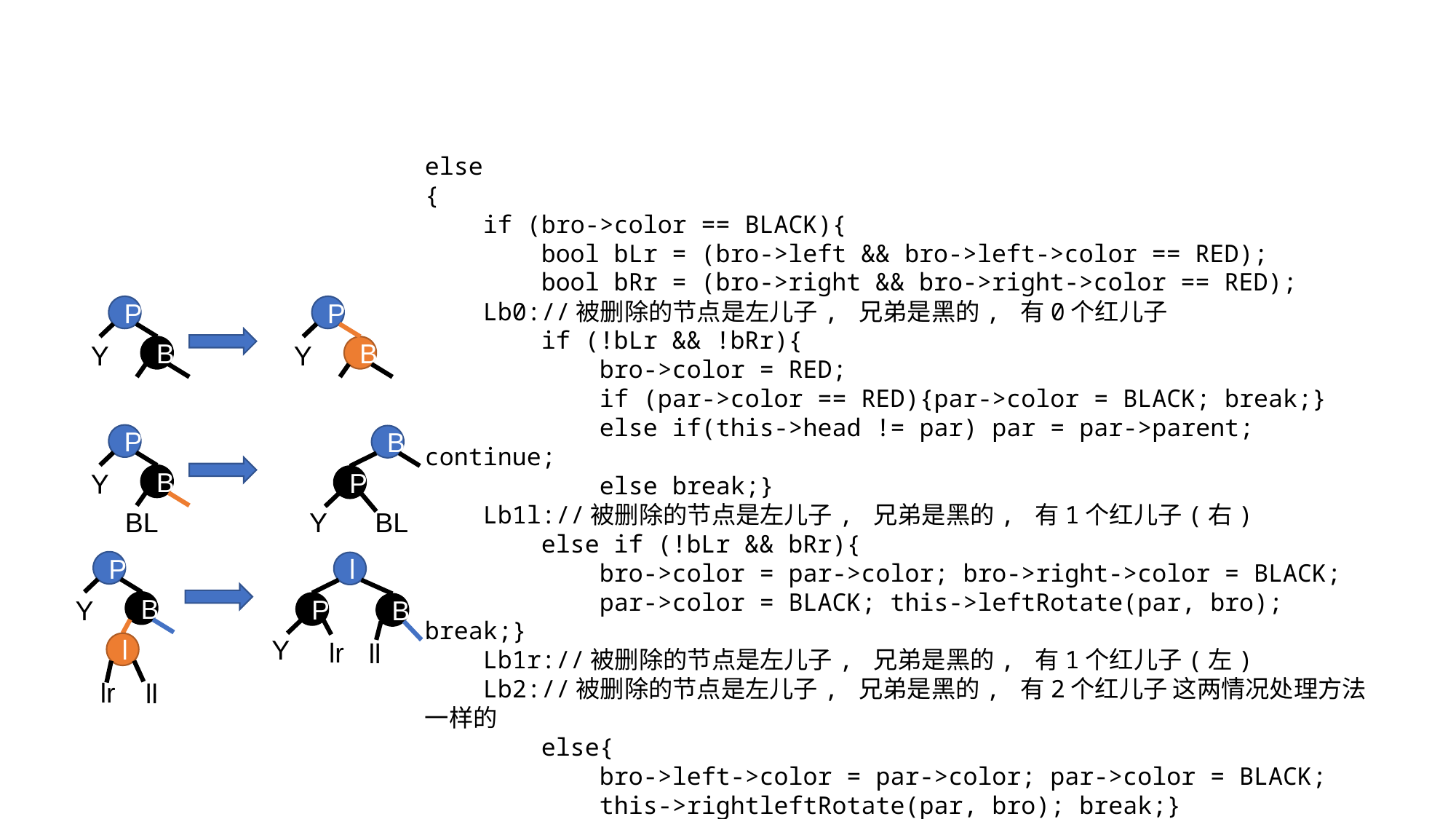

else
{
    if (bro->color == BLACK){
        bool bLr = (bro->left && bro->left->color == RED);
        bool bRr = (bro->right && bro->right->color == RED);
    Lb0://被删除的节点是左儿子, 兄弟是黑的, 有0个红儿子
        if (!bLr && !bRr){
            bro->color = RED;
            if (par->color == RED){par->color = BLACK; break;}
            else if(this->head != par) par = par->parent; continue;
            else break;}
    Lb1l://被删除的节点是左儿子, 兄弟是黑的, 有1个红儿子(右)
        else if (!bLr && bRr){
            bro->color = par->color; bro->right->color = BLACK;
            par->color = BLACK; this->leftRotate(par, bro); break;}
    Lb1r://被删除的节点是左儿子, 兄弟是黑的, 有1个红儿子(左)
    Lb2://被删除的节点是左儿子, 兄弟是黑的, 有2个红儿子 这两情况处理方法一样的
        else{
            bro->left->color = par->color; par->color = BLACK;
            this->rightleftRotate(par, bro); break;}
}
P
B
Y
P
B
Y

P
B
Y
BL
B
P
Y
BL

P
B
Y
l
lr
ll
l
P
Y
B
lr
ll